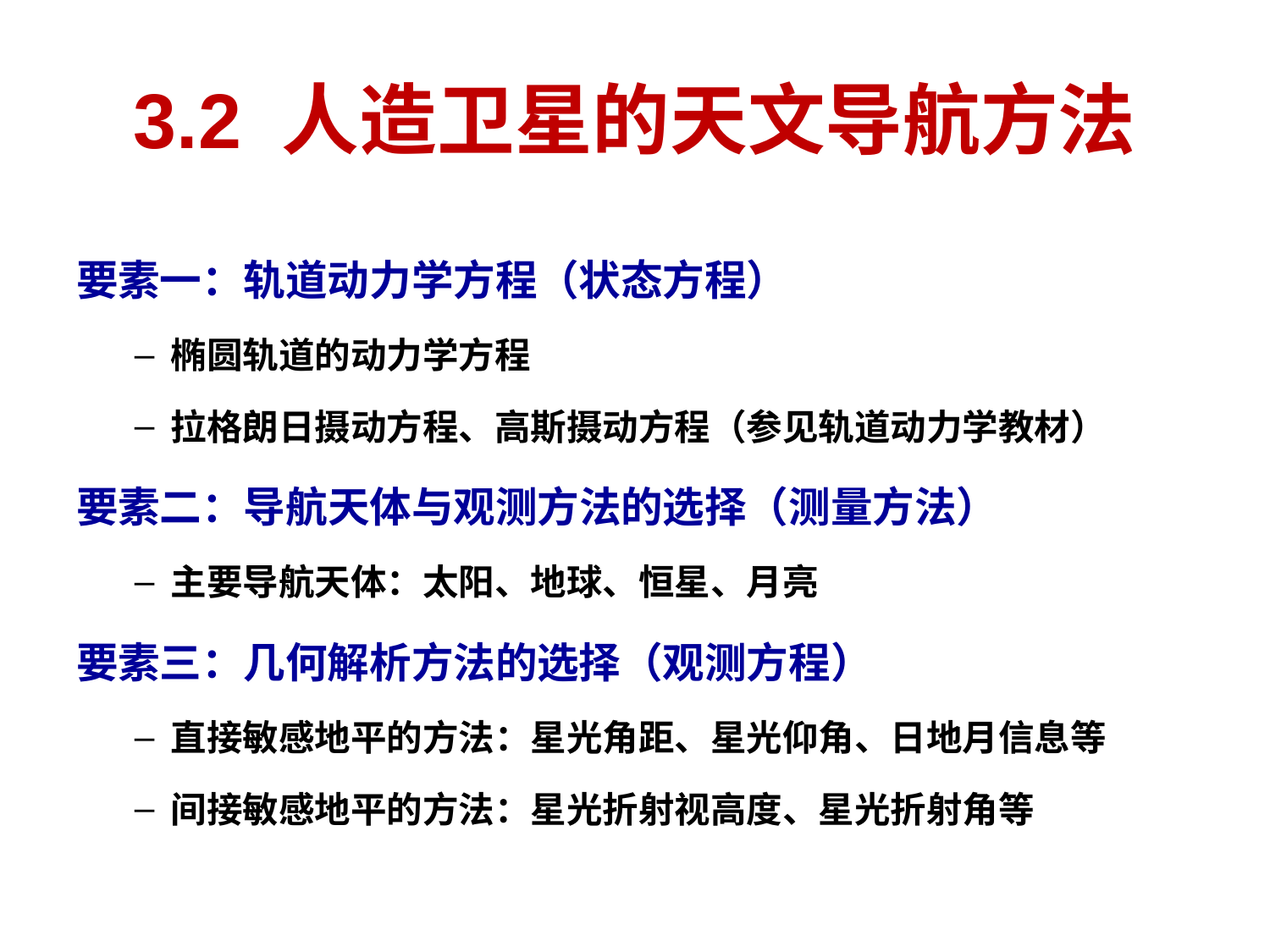

# 3.2 人造卫星的天文导航方法
要素一：轨道动力学方程（状态方程）
椭圆轨道的动力学方程
拉格朗日摄动方程、高斯摄动方程（参见轨道动力学教材）
要素二：导航天体与观测方法的选择（测量方法）
主要导航天体：太阳、地球、恒星、月亮
要素三：几何解析方法的选择（观测方程）
直接敏感地平的方法：星光角距、星光仰角、日地月信息等
间接敏感地平的方法：星光折射视高度、星光折射角等